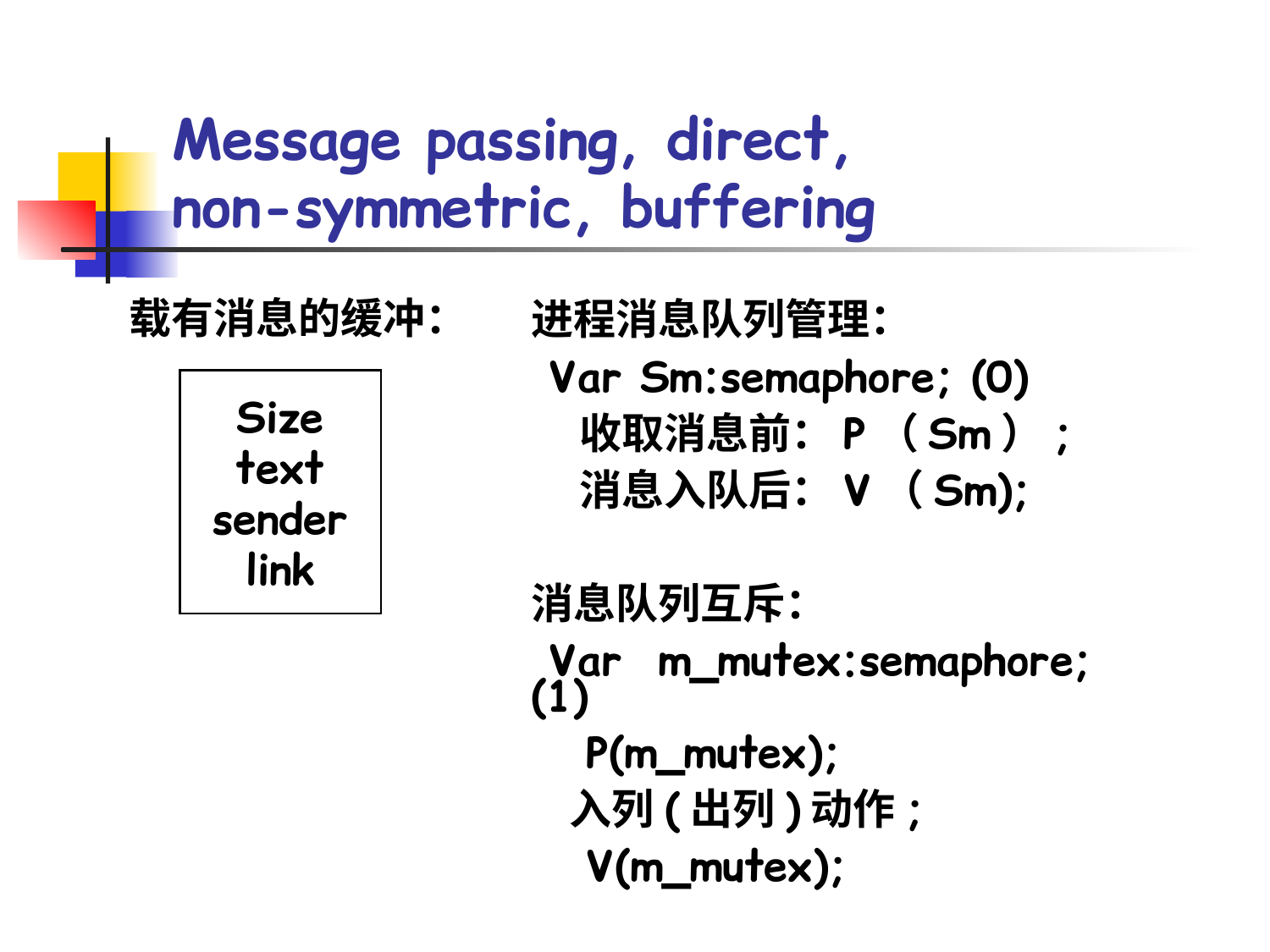

# Message passing, direct, non-symmetric, buffering
载有消息的缓冲：
进程消息队列管理：
 Var Sm:semaphore; (0)
    收取消息前：P（Sm）;
    消息入队后：V（Sm);

消息队列互斥：
 Var  m_mutex:semaphore;(1)
   P(m_mutex);
   入列(出列)动作;
   V(m_mutex);
Size
text
sender
link